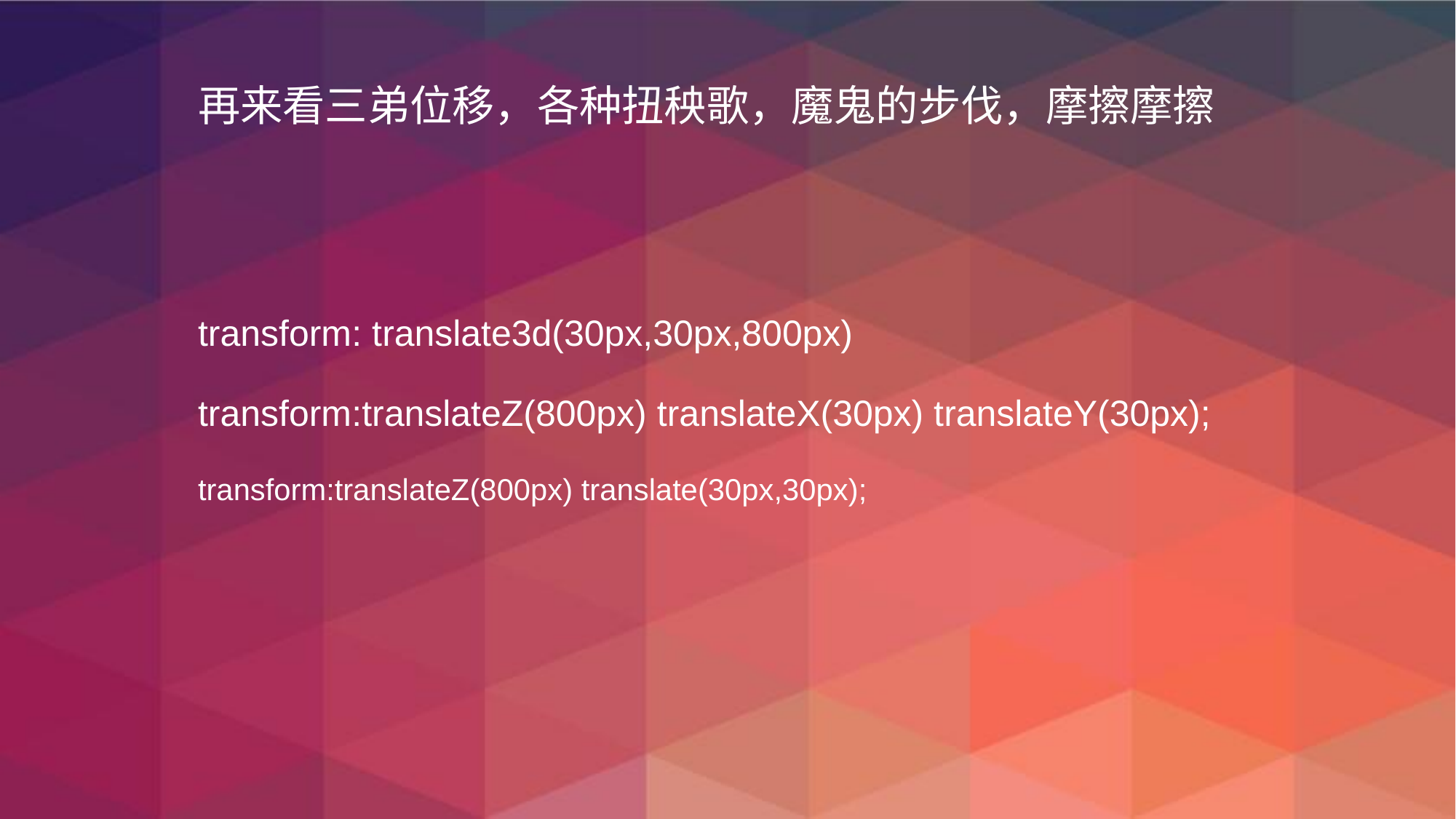

再来看三弟位移，各种扭秧歌，魔鬼的步伐，摩擦摩擦
transform: translate3d(30px,30px,800px)

transform:translateZ(800px) translateX(30px) translateY(30px);

transform:translateZ(800px) translate(30px,30px);